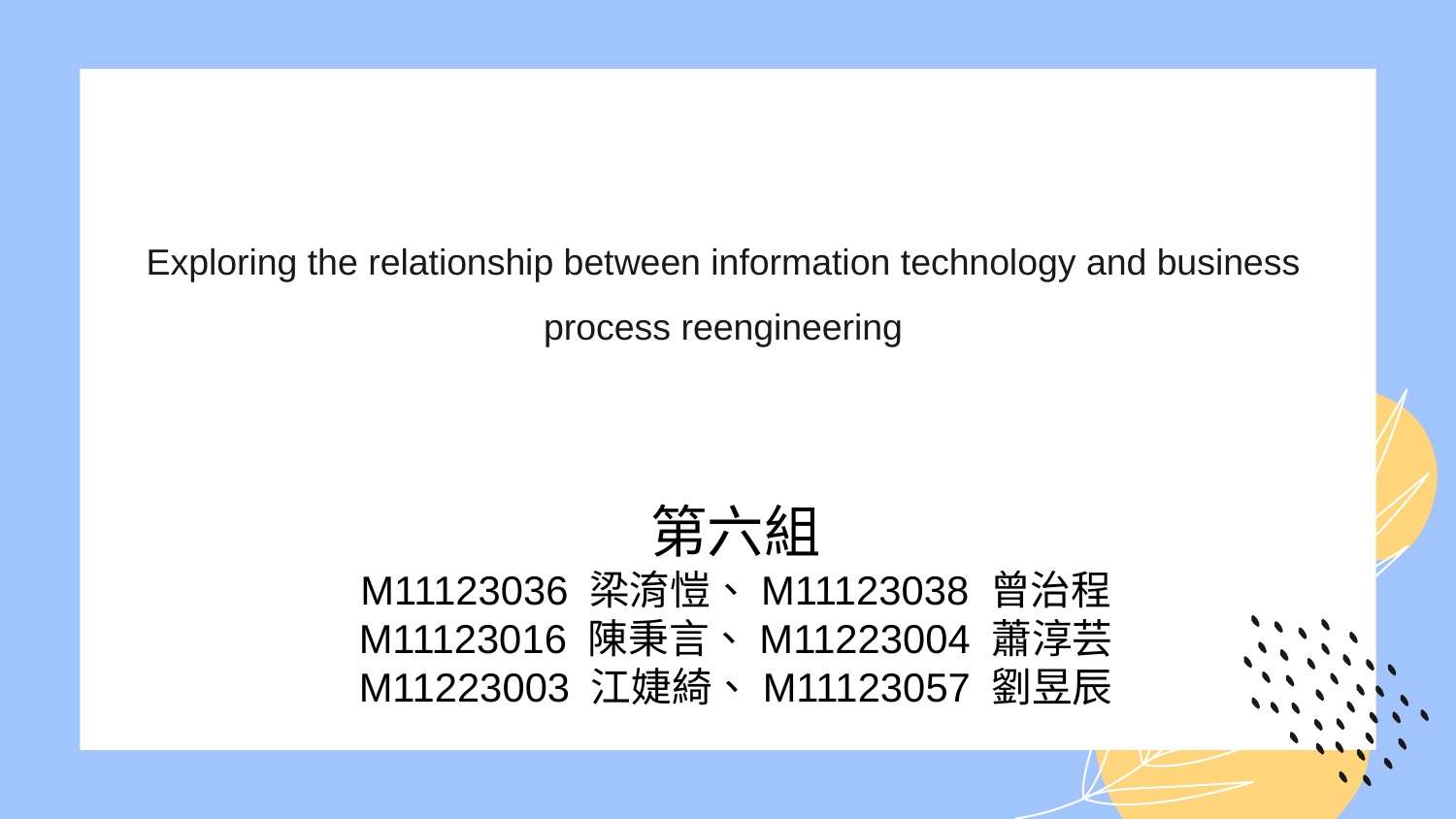

# Exploring the relationship between information technology and business process reengineering
第六組
M11123036 梁淯愷、M11123038 曾治程
M11123016 陳秉言、M11223004 蕭淳芸
M11223003 江婕綺、M11123057 劉昱辰